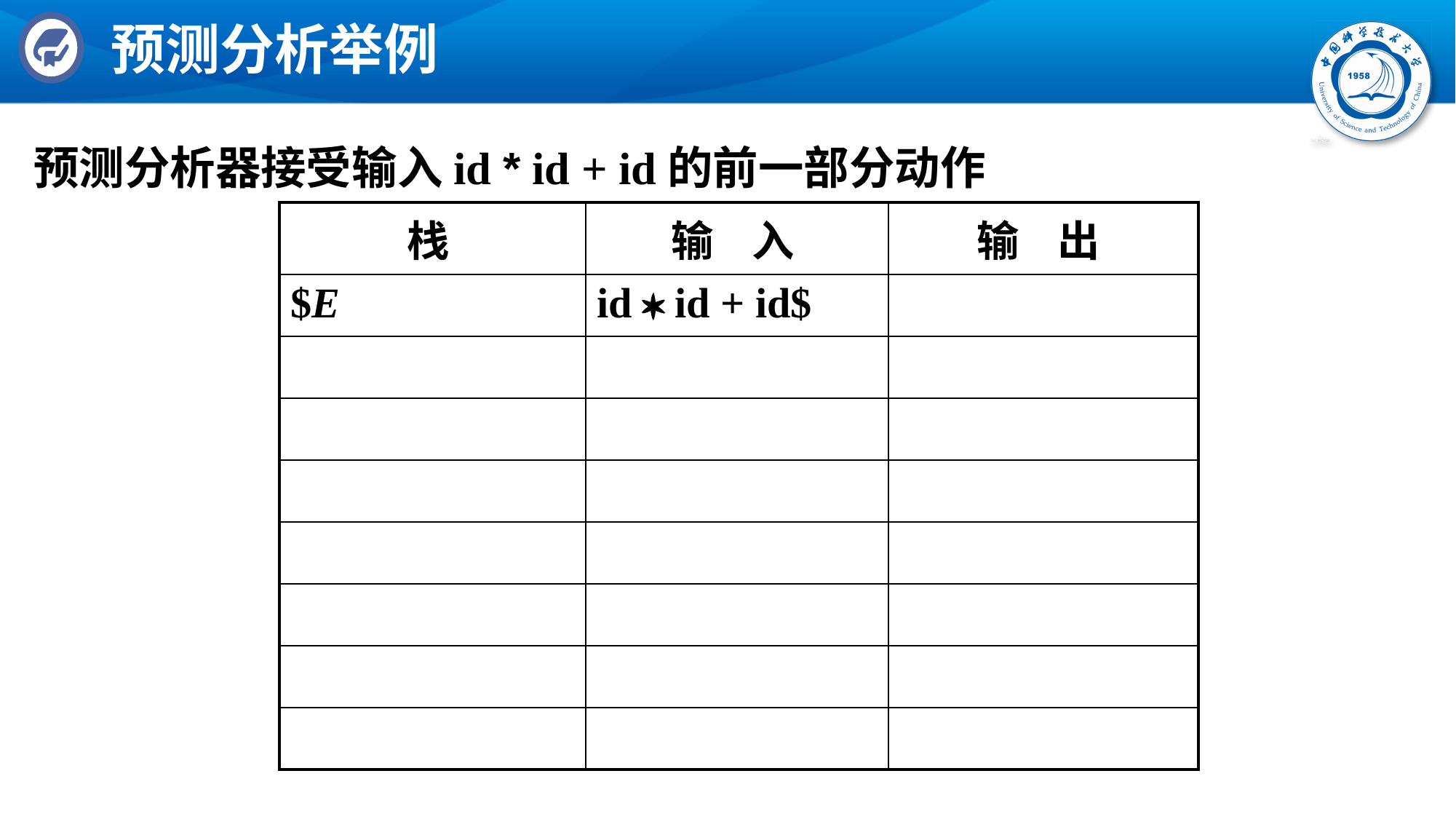

# 预测分析举例
预测分析器接受输入id * id + id的前一部分动作

| 栈 | 输 入 | 输 出 |
| --- | --- | --- |
| $E | id ∗ id + id$ |  |
|  |  |  |
|  |  |  |
|  |  |  |
|  |  |  |
|  |  |  |
|  |  |  |
|  |  |  |